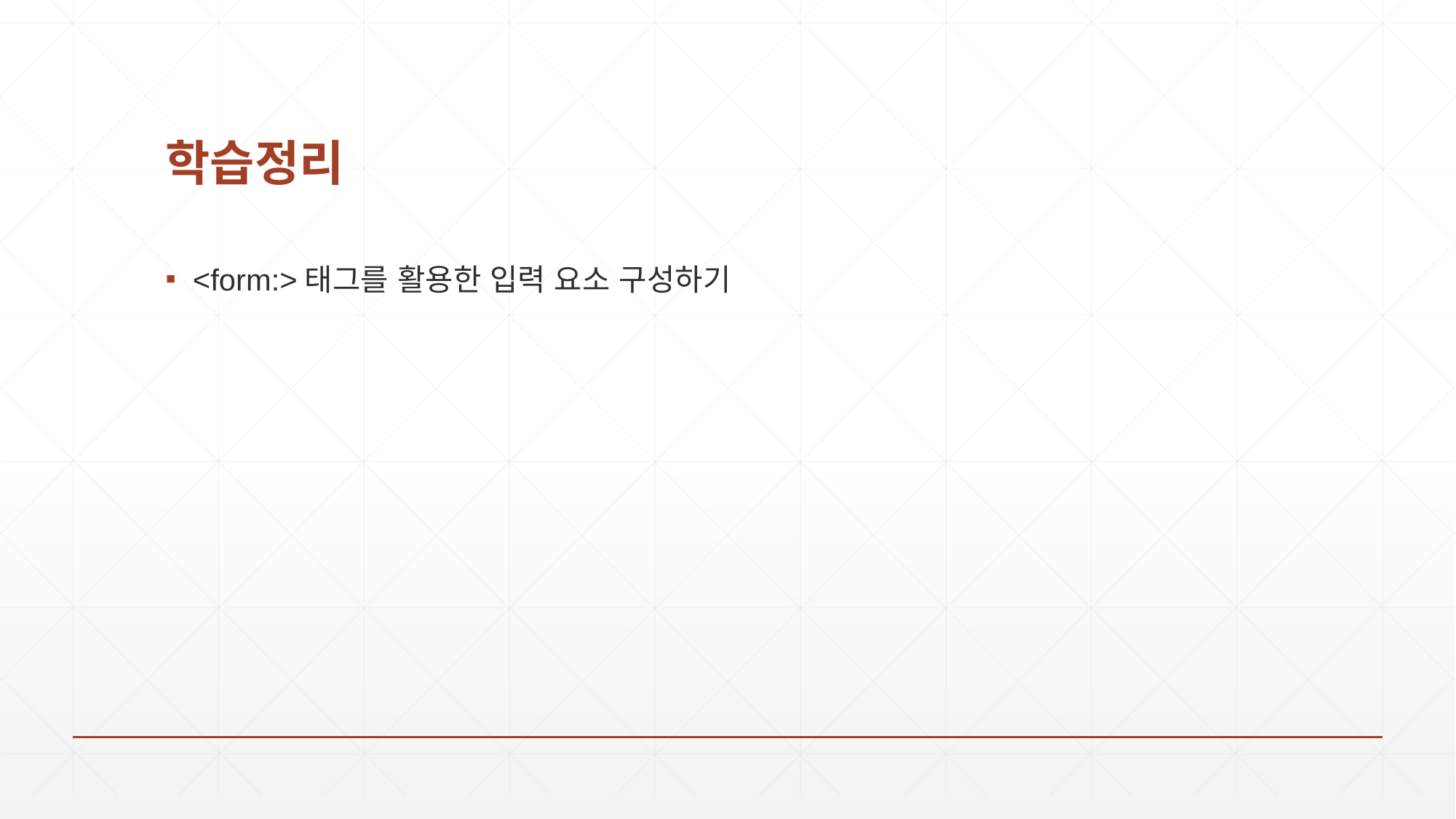

# 학습정리
<form:>태그를 활용한 입력 요소 구성하기